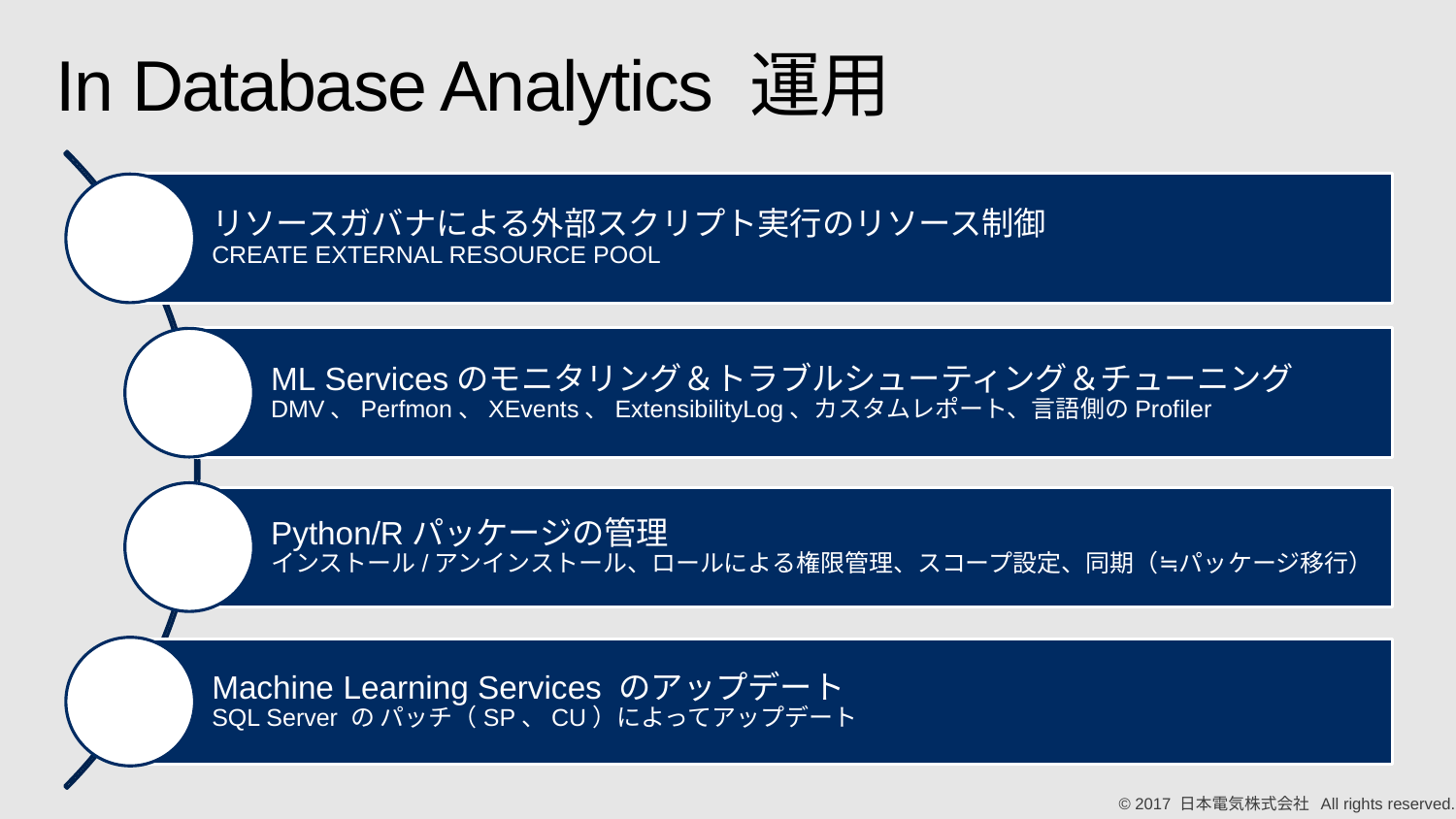

# In Database Analytics 運用
リソースガバナによる外部スクリプト実行のリソース制御
CREATE EXTERNAL RESOURCE POOL
ML Servicesのモニタリング＆トラブルシューティング＆チューニング
DMV、Perfmon、XEvents、ExtensibilityLog、カスタムレポート、言語側のProfiler
Python/Rパッケージの管理
インストール/アンインストール、ロールによる権限管理、スコープ設定、同期（≒パッケージ移行）
Machine Learning Services のアップデート
SQL Server の パッチ（SP、CU）によってアップデート